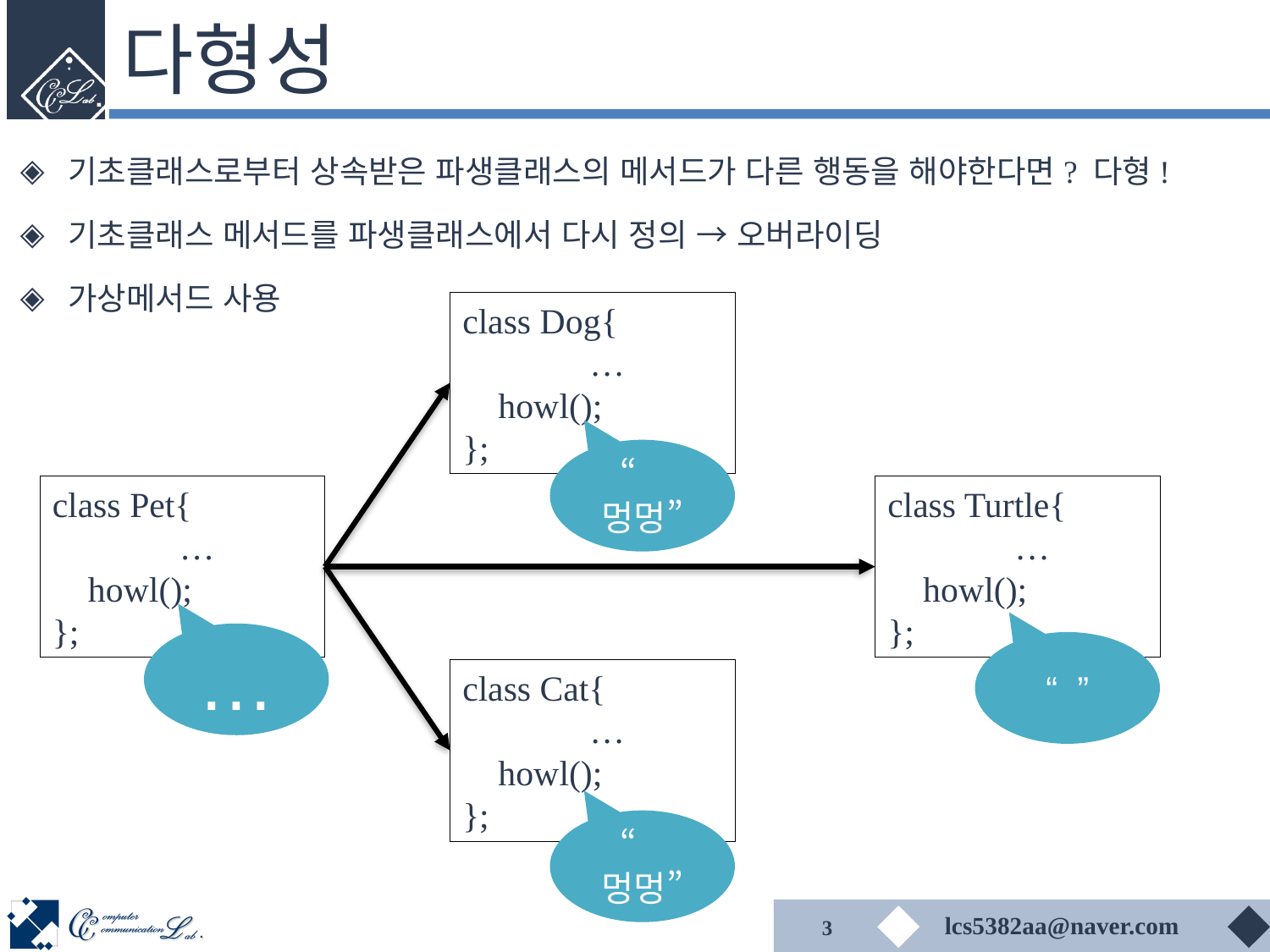

# 다형성
기초클래스로부터 상속받은 파생클래스의 메서드가 다른 행동을 해야한다면? 다형!
기초클래스 메서드를 파생클래스에서 다시 정의 → 오버라이딩
가상메서드 사용
class Dog{
	…
    howl();
};
“멍멍”
class Pet{
	…
    howl();
};
class Turtle{
	…
    howl();
};
…
“  ”
class Cat{
	…
    howl();
};
“멍멍”